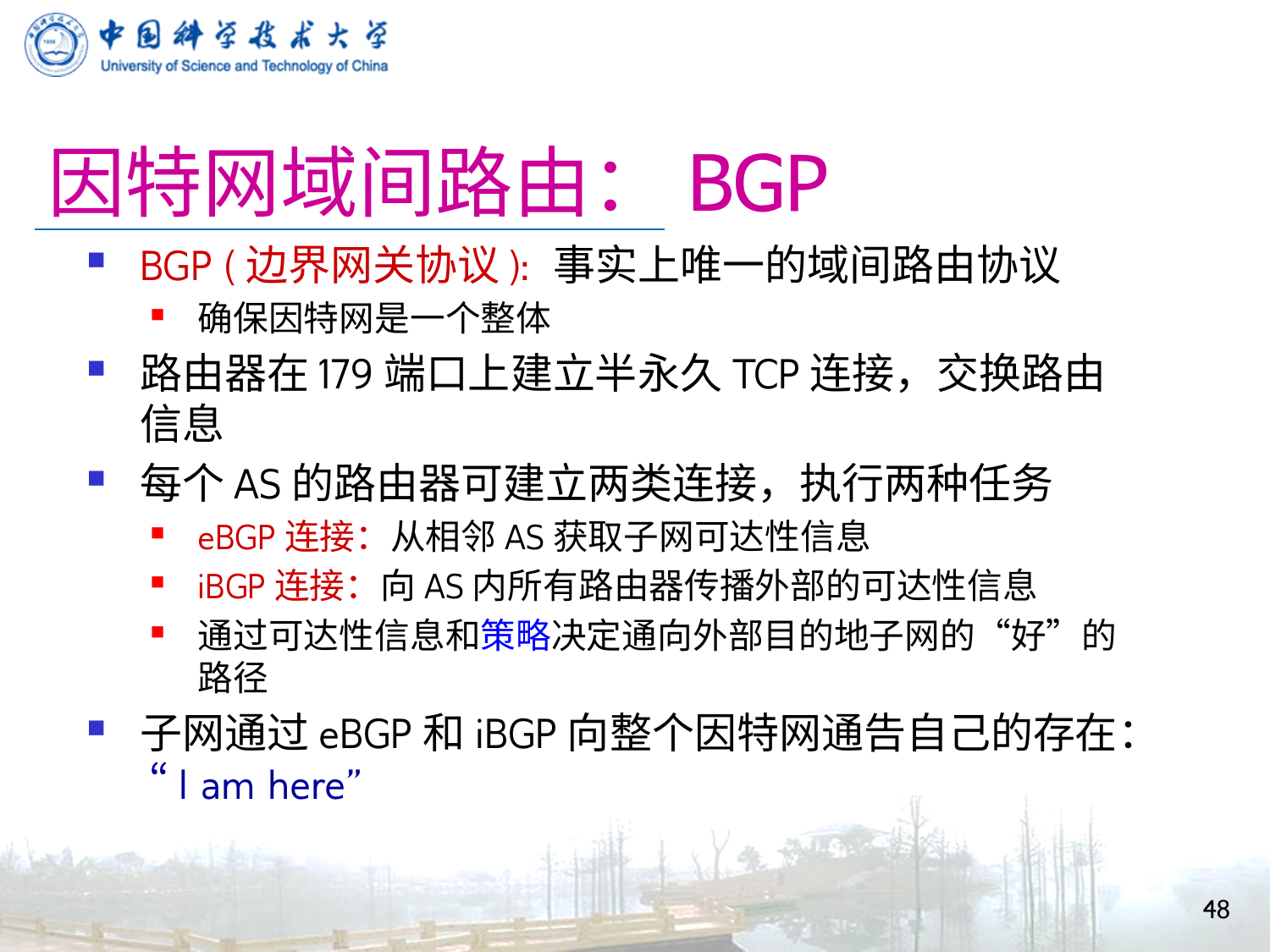

# 因特网域间路由：BGP
BGP (边界网关协议): 事实上唯一的域间路由协议
确保因特网是一个整体
路由器在179端口上建立半永久TCP连接，交换路由信息
每个AS的路由器可建立两类连接，执行两种任务
eBGP连接：从相邻AS获取子网可达性信息
iBGP连接：向AS内所有路由器传播外部的可达性信息
通过可达性信息和策略决定通向外部目的地子网的“好”的路径
子网通过eBGP和iBGP向整个因特网通告自己的存在： “I am here”
48